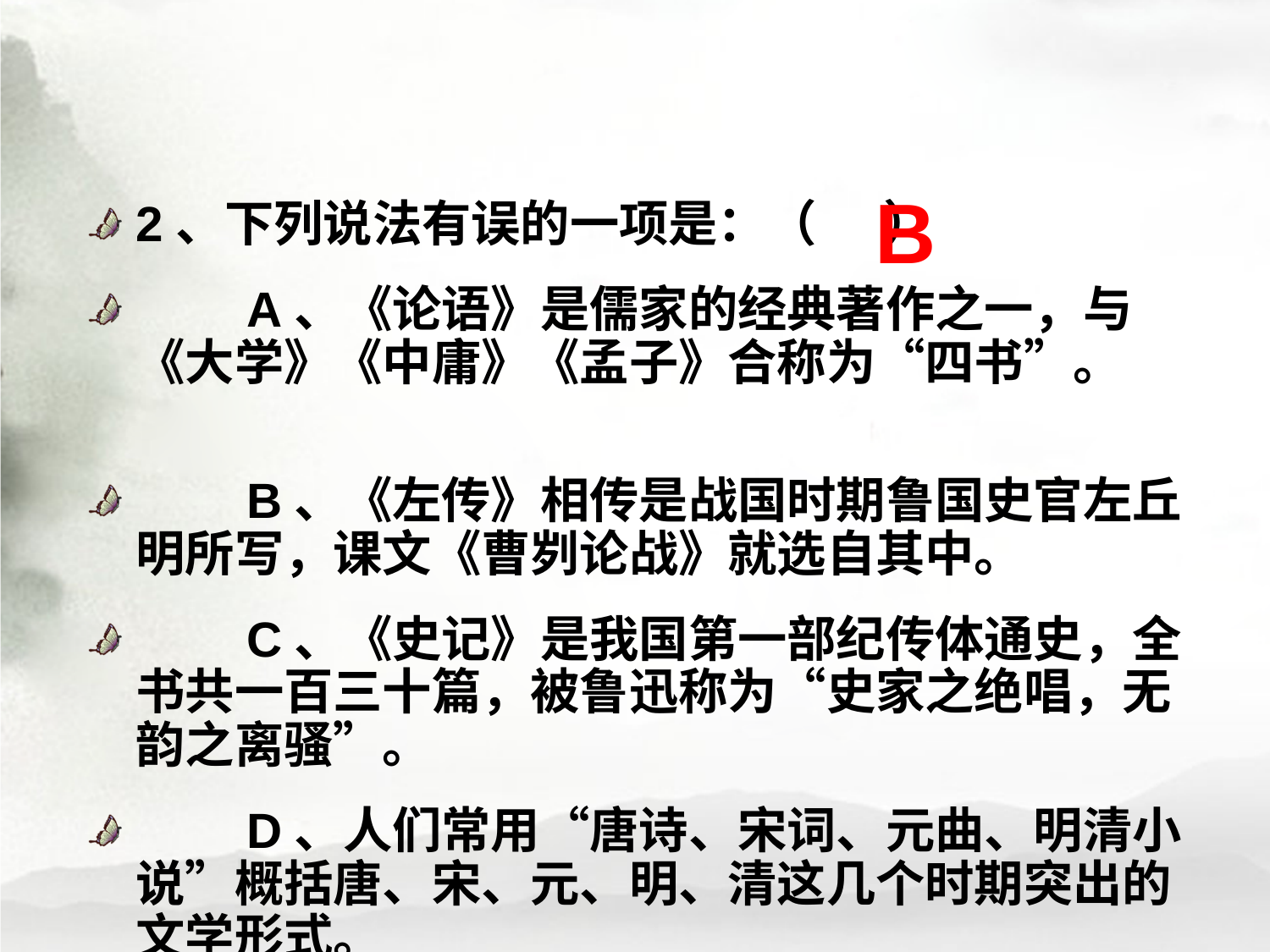

#
B
2、下列说法有误的一项是：（      ）
　　A、《论语》是儒家的经典著作之一，与《大学》《中庸》《孟子》合称为“四书”。
　　B、《左传》相传是战国时期鲁国史官左丘明所写，课文《曹刿论战》就选自其中。
　　C、《史记》是我国第一部纪传体通史，全书共一百三十篇，被鲁迅称为“史家之绝唱，无韵之离骚”。
　　D、人们常用“唐诗、宋词、元曲、明清小说”概括唐、宋、元、明、清这几个时期突出的文学形式。